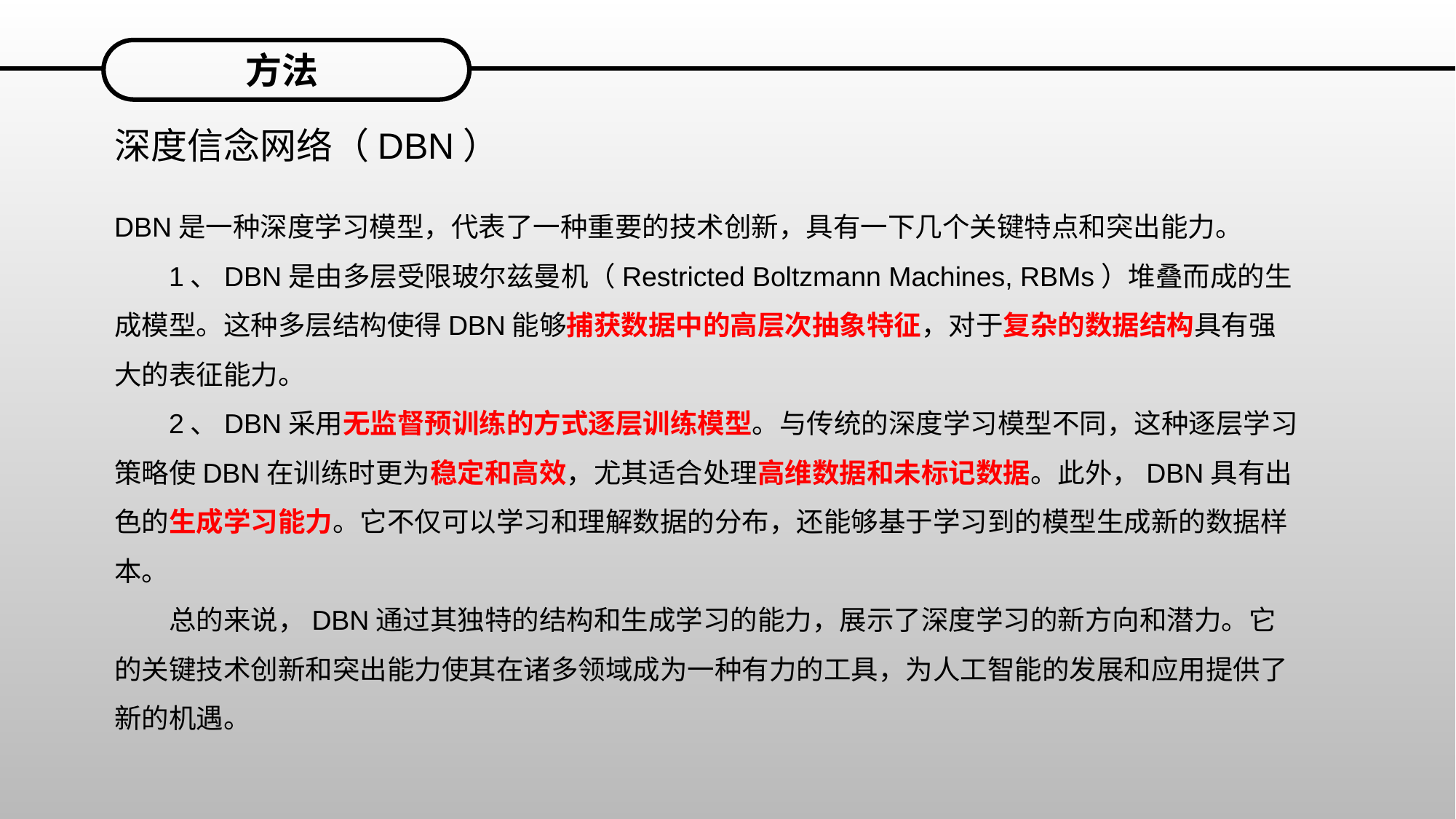

方法
深度信念网络（DBN）

DBN是一种深度学习模型，代表了一种重要的技术创新，具有一下几个关键特点和突出能力。
1、DBN是由多层受限玻尔兹曼机（Restricted Boltzmann Machines, RBMs）堆叠而成的生成模型。这种多层结构使得DBN能够捕获数据中的高层次抽象特征，对于复杂的数据结构具有强大的表征能力。
2、DBN采用无监督预训练的方式逐层训练模型。与传统的深度学习模型不同，这种逐层学习策略使DBN在训练时更为稳定和高效，尤其适合处理高维数据和未标记数据。此外，DBN具有出色的生成学习能力。它不仅可以学习和理解数据的分布，还能够基于学习到的模型生成新的数据样本。
总的来说，DBN通过其独特的结构和生成学习的能力，展示了深度学习的新方向和潜力。它的关键技术创新和突出能力使其在诸多领域成为一种有力的工具，为人工智能的发展和应用提供了新的机遇。